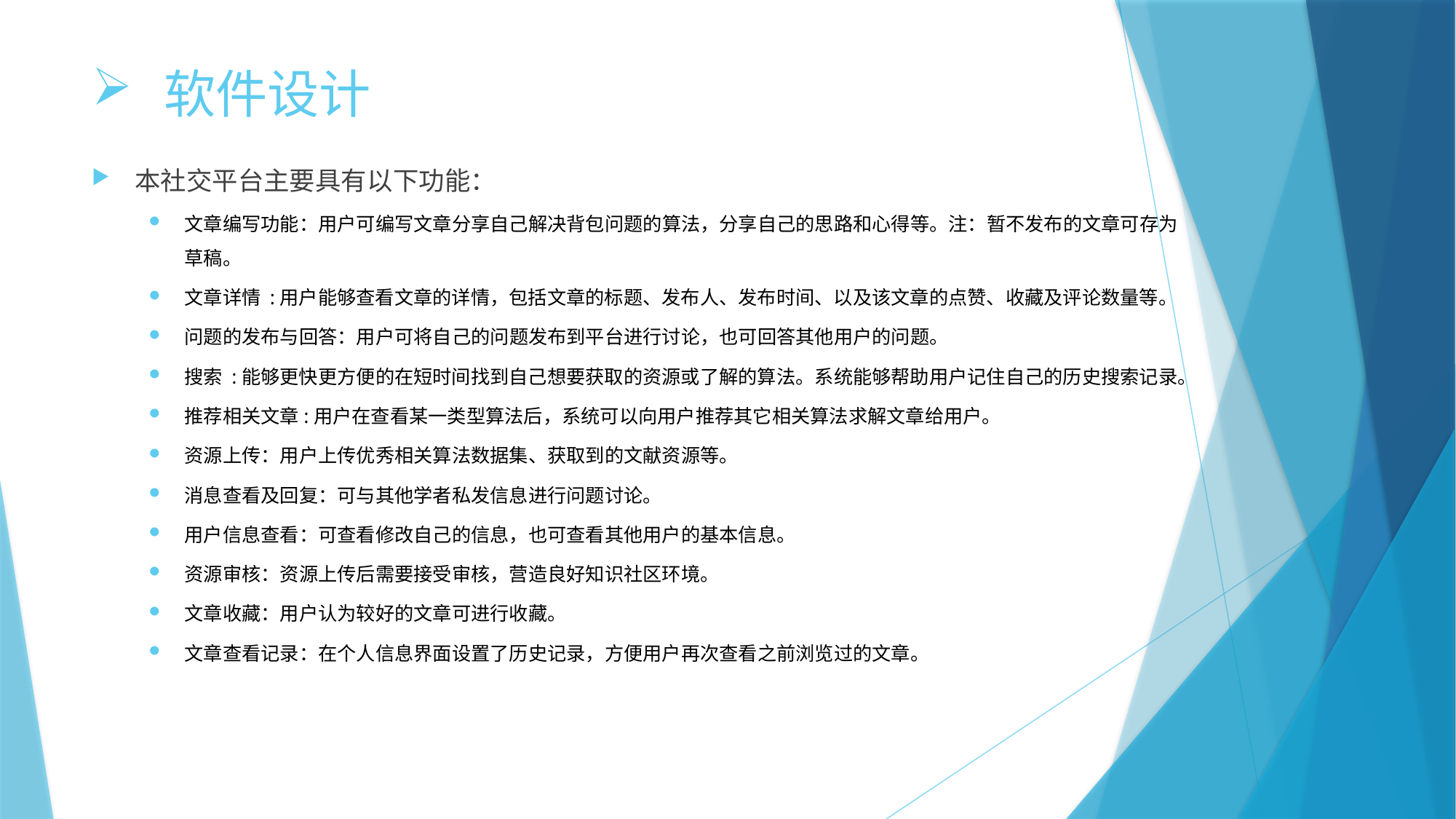

# 软件设计
本社交平台主要具有以下功能：
文章编写功能：用户可编写文章分享自己解决背包问题的算法，分享自己的思路和心得等。注：暂不发布的文章可存为草稿。
文章详情 :用户能够查看文章的详情，包括文章的标题、发布人、发布时间、以及该文章的点赞、收藏及评论数量等。
问题的发布与回答：用户可将自己的问题发布到平台进行讨论，也可回答其他用户的问题。
搜索 :能够更快更方便的在短时间找到自己想要获取的资源或了解的算法。系统能够帮助用户记住自己的历史搜索记录。
推荐相关文章:用户在查看某一类型算法后，系统可以向用户推荐其它相关算法求解文章给用户。
资源上传：用户上传优秀相关算法数据集、获取到的文献资源等。
消息查看及回复：可与其他学者私发信息进行问题讨论。
用户信息查看：可查看修改自己的信息，也可查看其他用户的基本信息。
资源审核：资源上传后需要接受审核，营造良好知识社区环境。
文章收藏：用户认为较好的文章可进行收藏。
文章查看记录：在个人信息界面设置了历史记录，方便用户再次查看之前浏览过的文章。